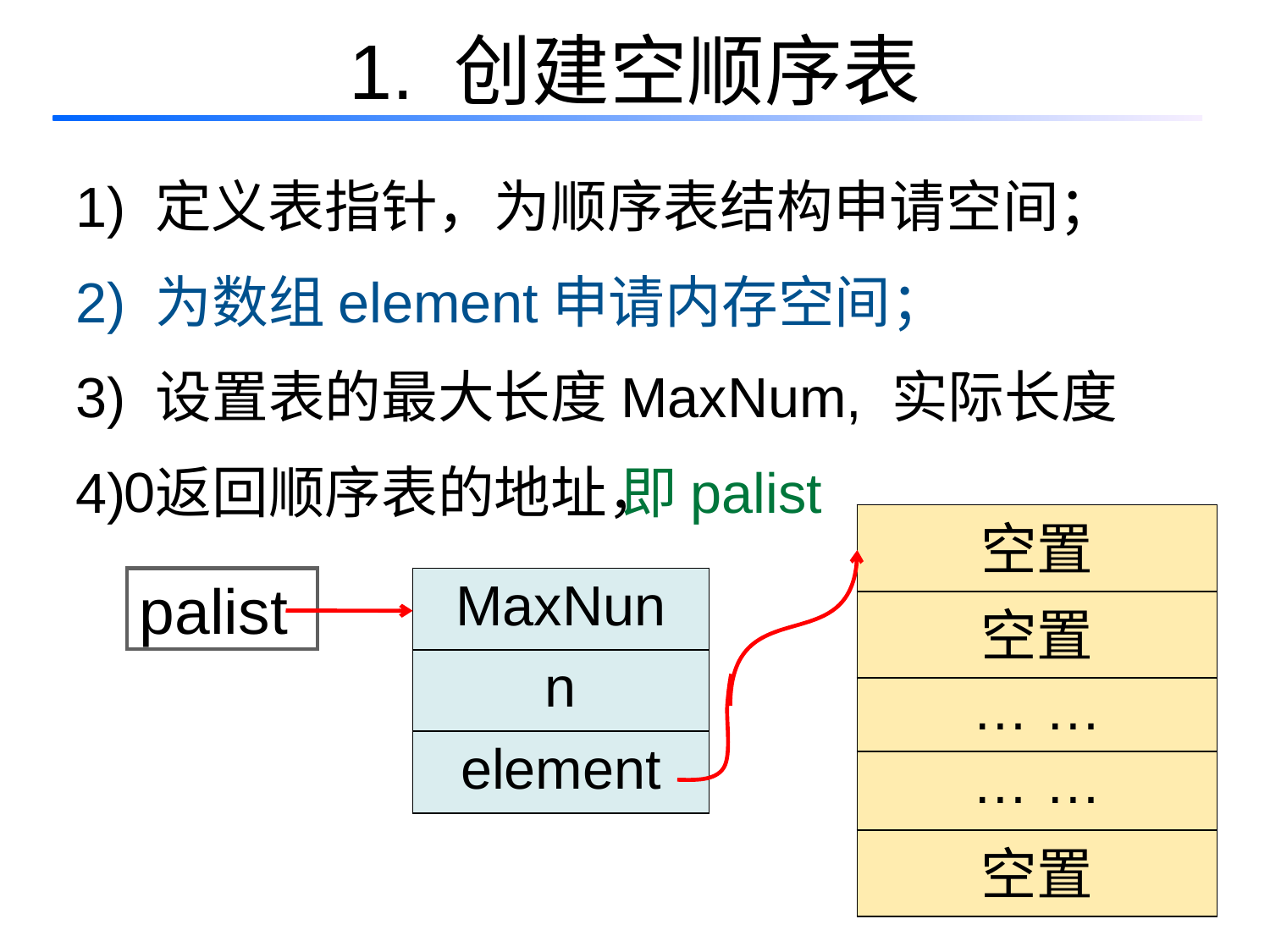

# 1. 创建空顺序表

1) 定义表指针，为顺序表结构申请空间；
2) 为数组element申请内存空间；
3) 设置表的最大长度MaxNum, 实际长度0
4) 返回顺序表的地址，
即palist
| 空置 |
| --- |
| 空置 |
| … … |
| … … |
| 空置 |
palist
| MaxNun |
| --- |
| n |
| element |